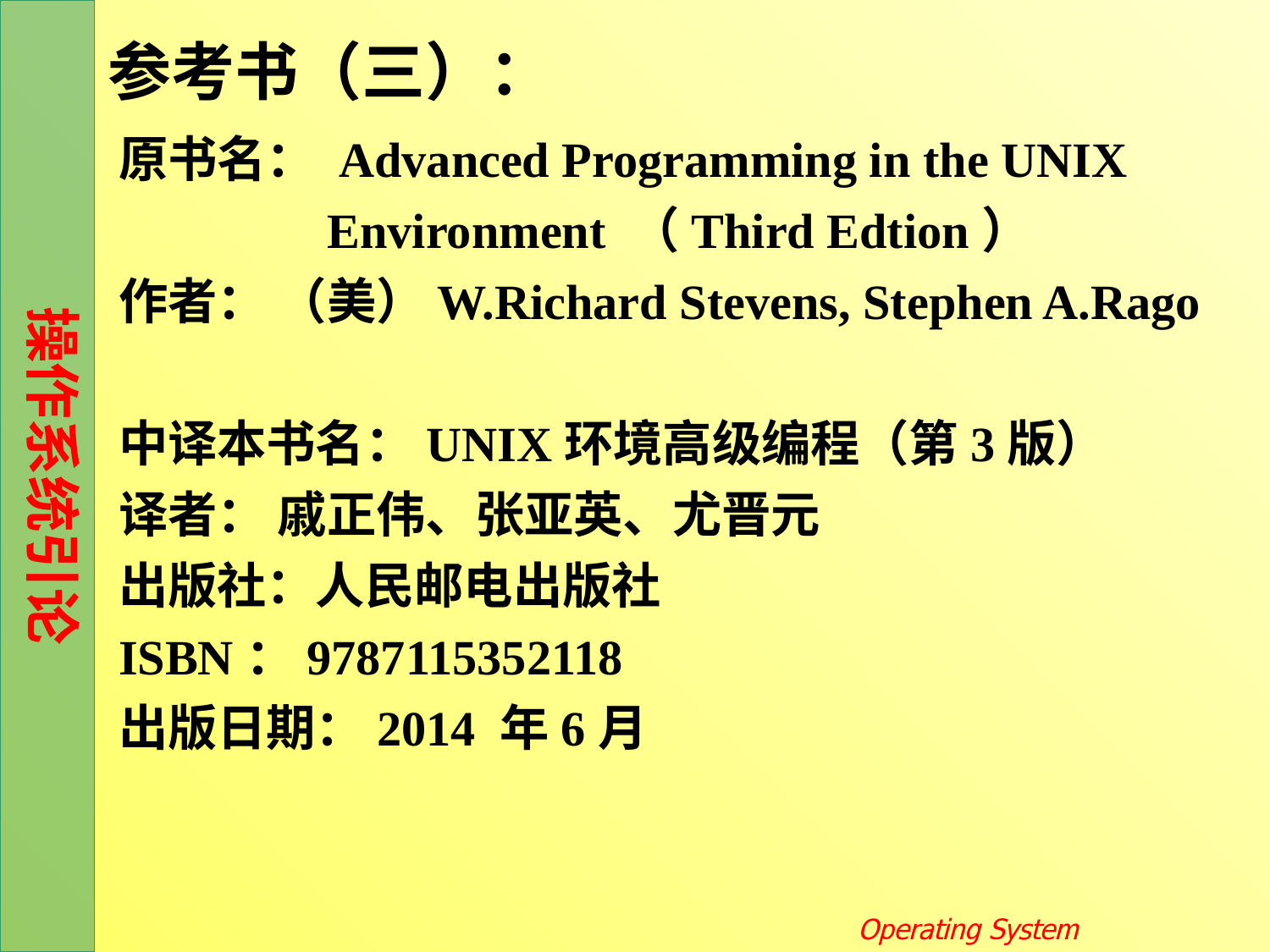

# 参考书（三）：
原书名： Advanced Programming in the UNIX
                 Environment （Third Edtion）
作者： （美）W.Richard Stevens, Stephen A.Rago

中译本书名：UNIX环境高级编程（第3版）
译者： 戚正伟、张亚英、尤晋元
出版社：人民邮电出版社
ISBN：9787115352118
出版日期：2014 年6月
Operating System
4